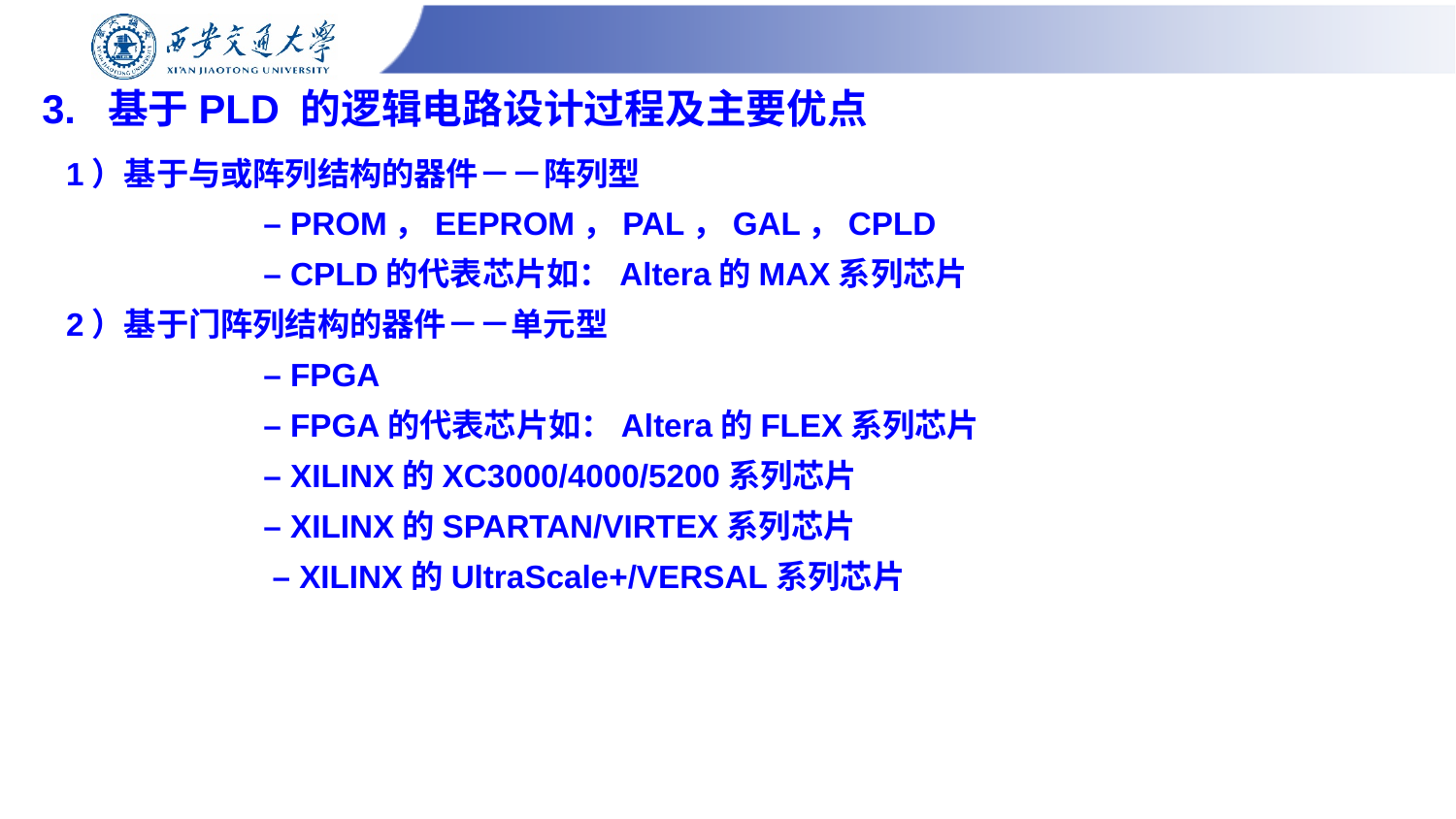

# 3.  基于PLD 的逻辑电路设计过程及主要优点
1）基于与或阵列结构的器件－－阵列型
		– PROM，EEPROM，PAL，GAL，CPLD
		– CPLD的代表芯片如：Altera的MAX系列芯片
2）基于门阵列结构的器件－－单元型
		– FPGA
		– FPGA的代表芯片如：Altera的FLEX系列芯片
		– XILINX的XC3000/4000/5200系列芯片
		– XILINX的SPARTAN/VIRTEX系列芯片
		 – XILINX的UltraScale+/VERSAL系列芯片